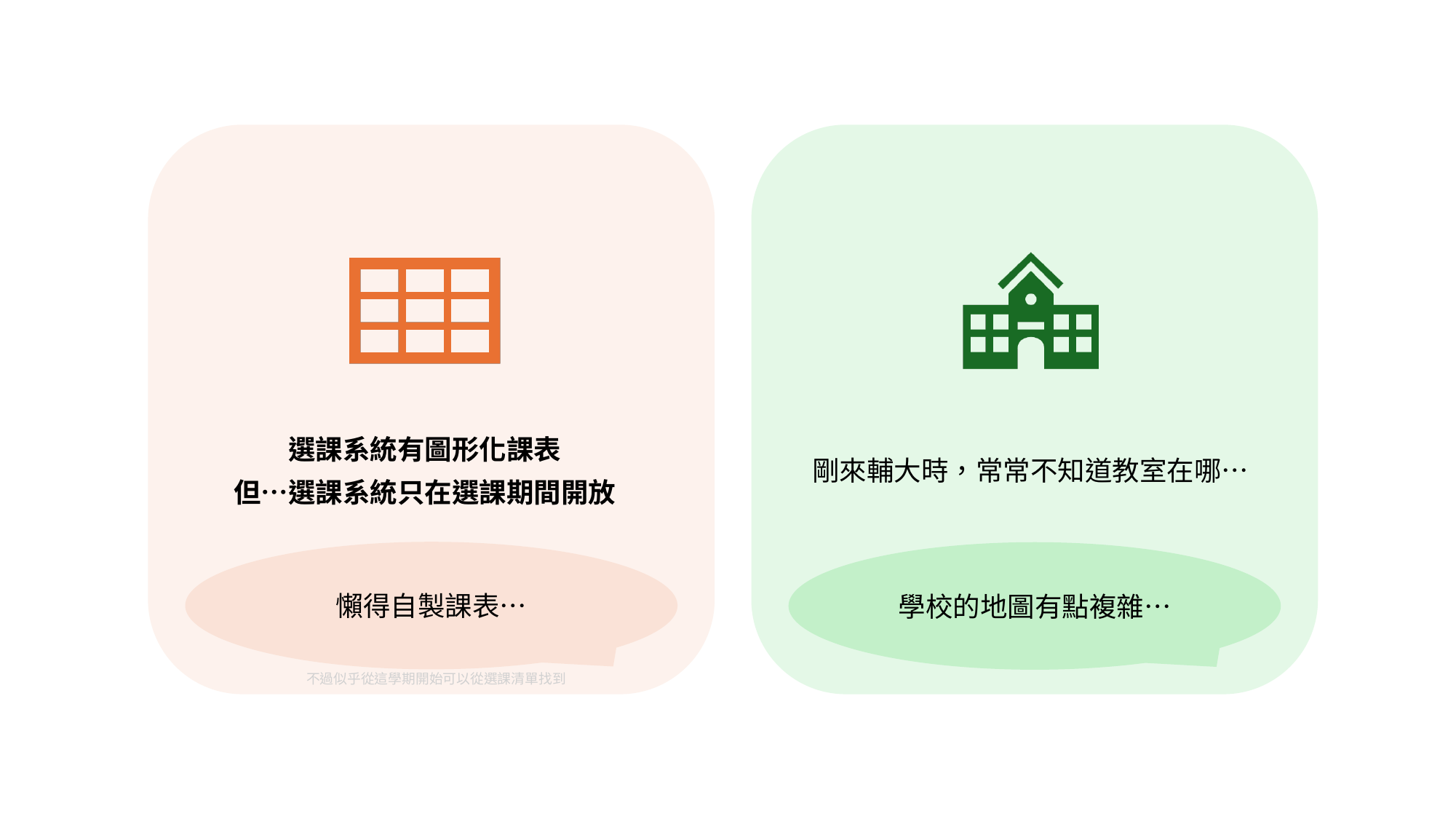

選課系統有圖形化課表
但…選課系統只在選課期間開放
剛來輔大時，常常不知道教室在哪…
懶得自製課表…
學校的地圖有點複雜…
不過似乎從這學期開始可以從選課清單找到